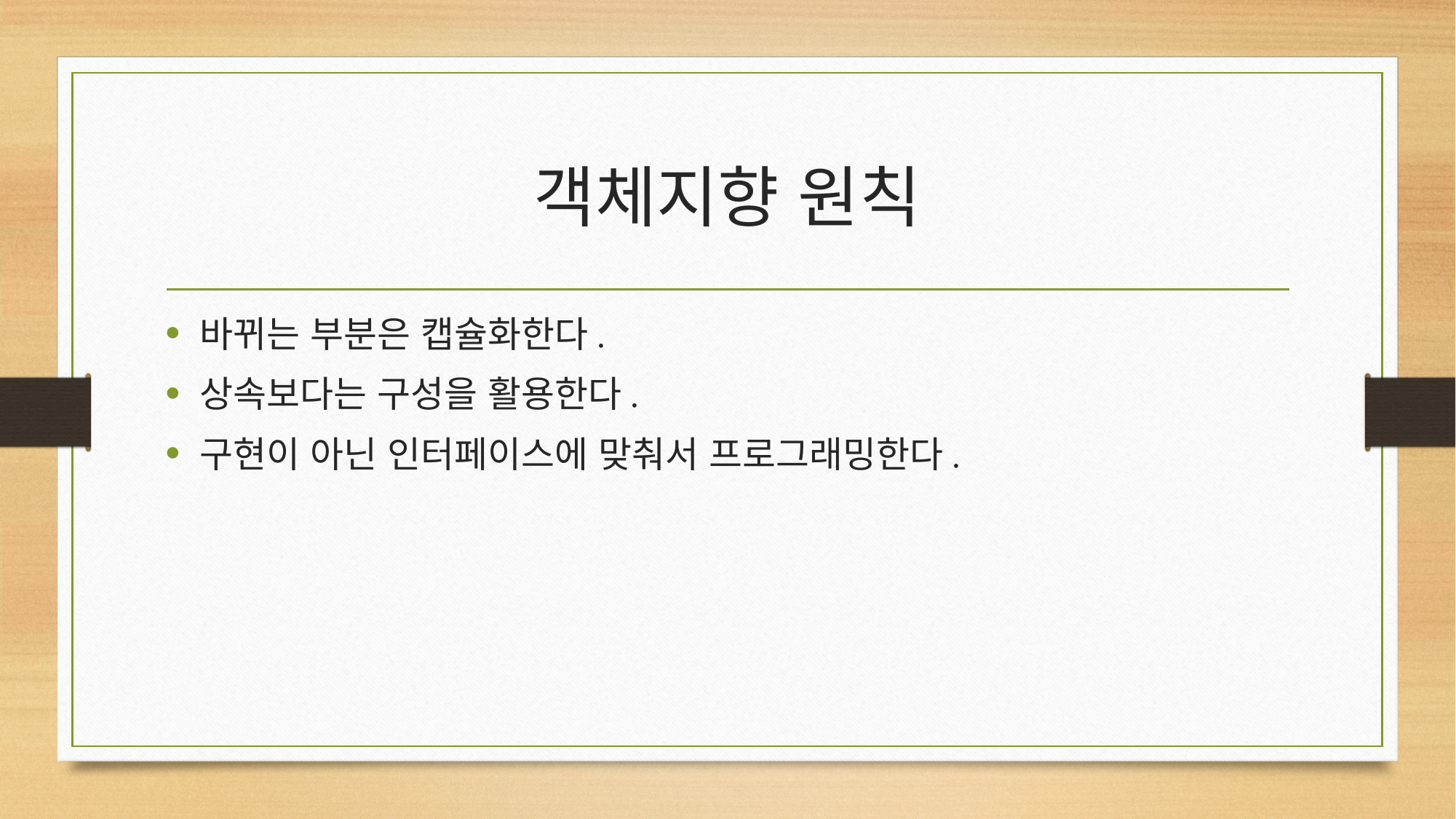

# 객체지향 원칙
바뀌는 부분은 캡슐화한다.
상속보다는 구성을 활용한다.
구현이 아닌 인터페이스에 맞춰서 프로그래밍한다.